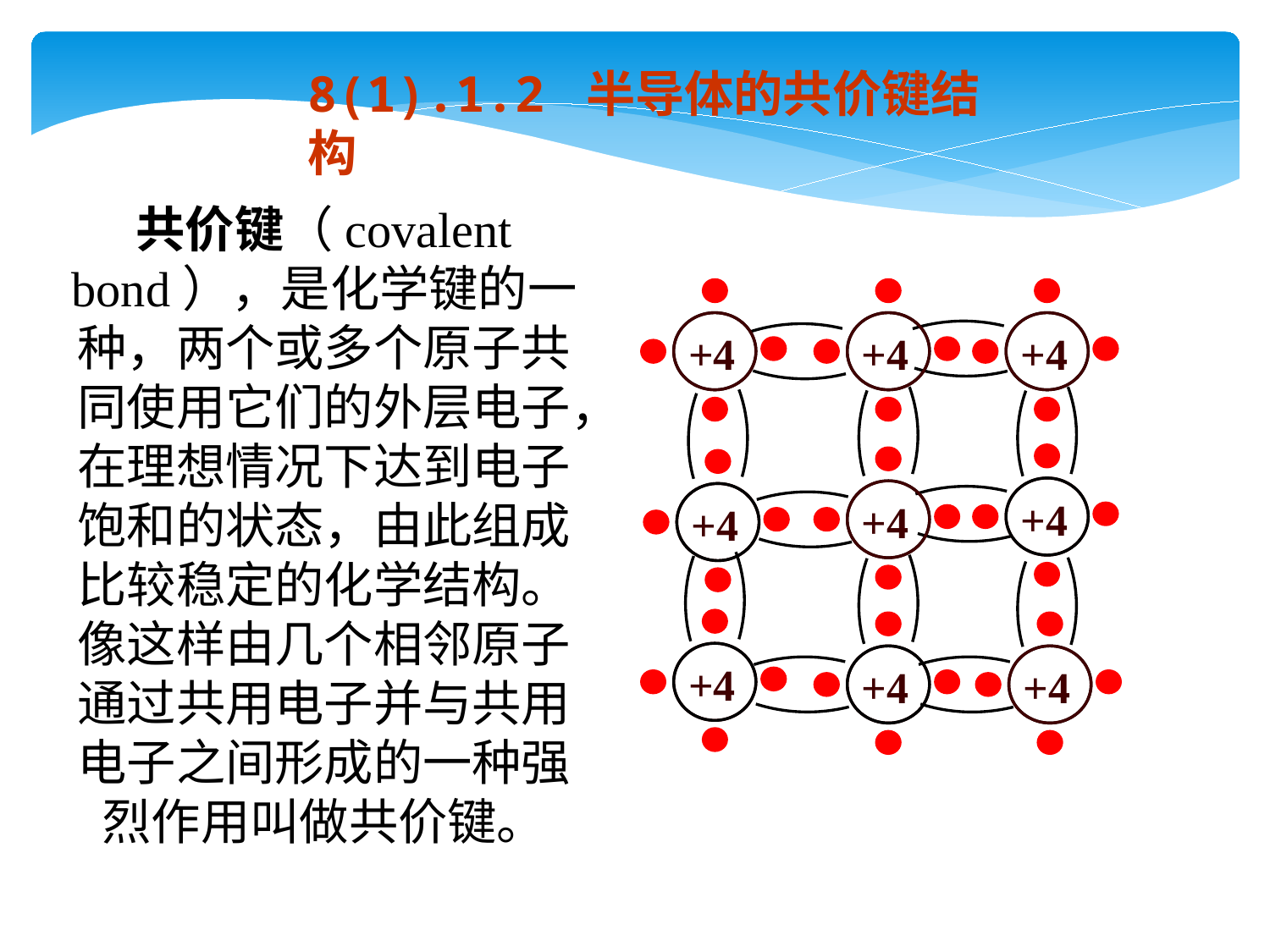

8(1).1.2 半导体的共价键结构
共价键（covalent bond），是化学键的一种，两个或多个原子共同使用它们的外层电子，在理想情况下达到电子饱和的状态，由此组成比较稳定的化学结构。像这样由几个相邻原子通过共用电子并与共用电子之间形成的一种强烈作用叫做共价键。

+4
+4
+4

+4
+4
+4

+4

+4
+4